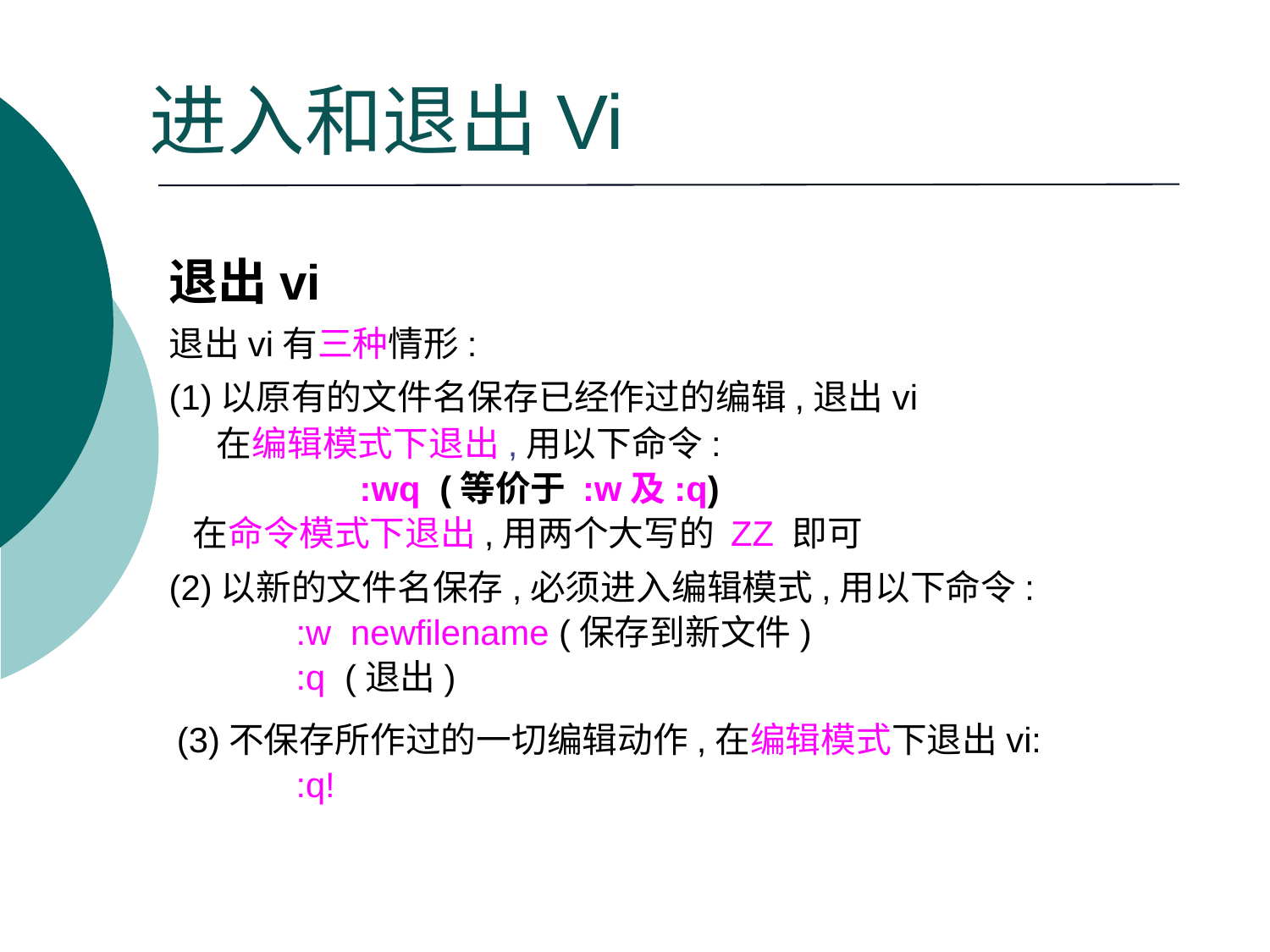

# 进入和退出Vi
退出vi
退出vi有三种情形:
(1)以原有的文件名保存已经作过的编辑,退出vi
在编辑模式下退出,用以下命令:
:wq  (等价于 :w及:q)
  在命令模式下退出,用两个大写的 ZZ 即可
(2)以新的文件名保存,必须进入编辑模式,用以下命令:
:w  newfilename (保存到新文件)
:q  (退出)
(3)不保存所作过的一切编辑动作,在编辑模式下退出vi:
:q!
11